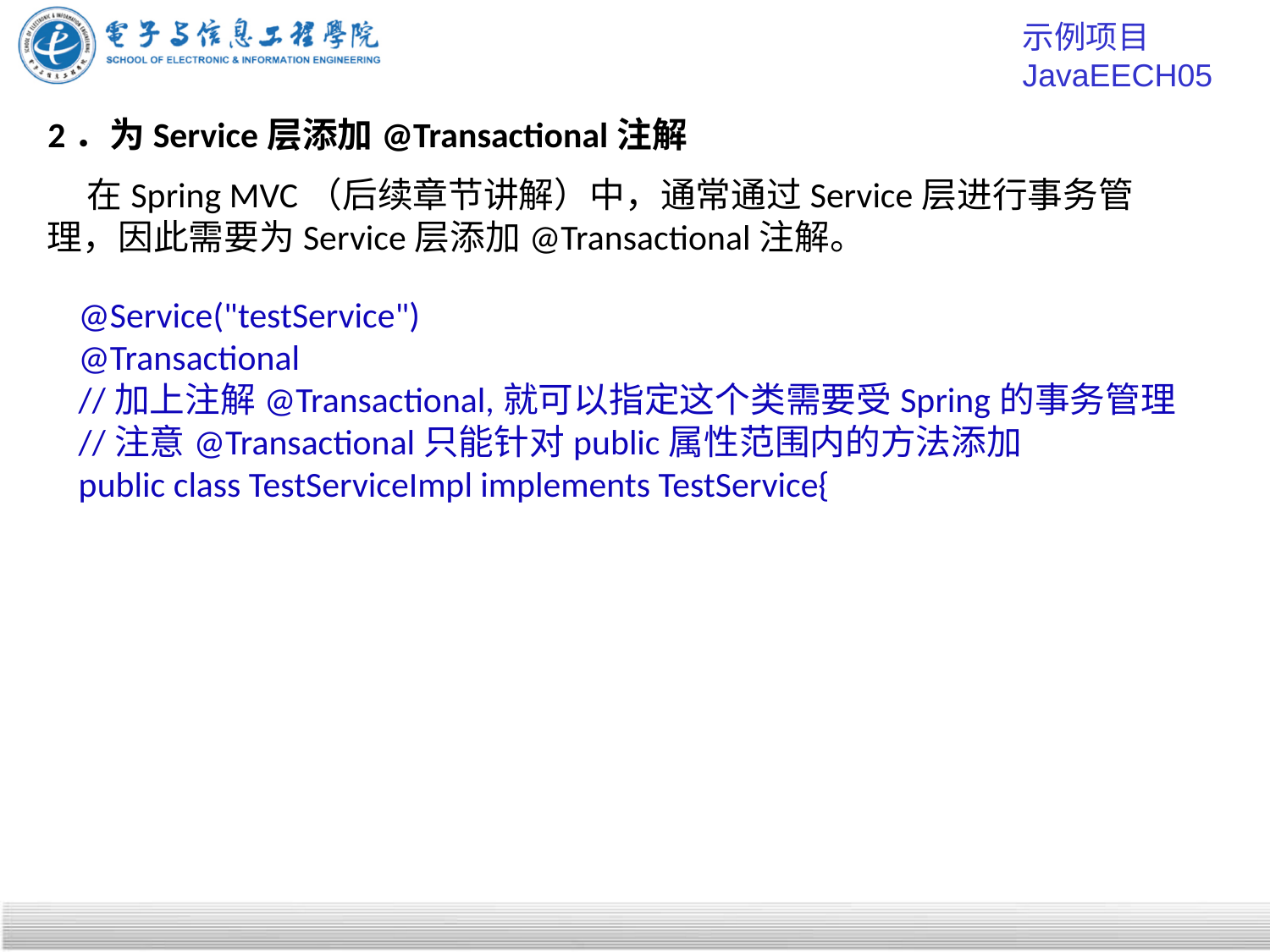

示例项目 JavaEECH05
# 2．为Service层添加@Transactional注解
    在Spring MVC（后续章节讲解）中，通常通过Service层进行事务管理，因此需要为Service层添加@Transactional注解。
@Service("testService")
@Transactional
//加上注解@Transactional,就可以指定这个类需要受Spring的事务管理
//注意@Transactional只能针对public属性范围内的方法添加
public class TestServiceImpl implements TestService{